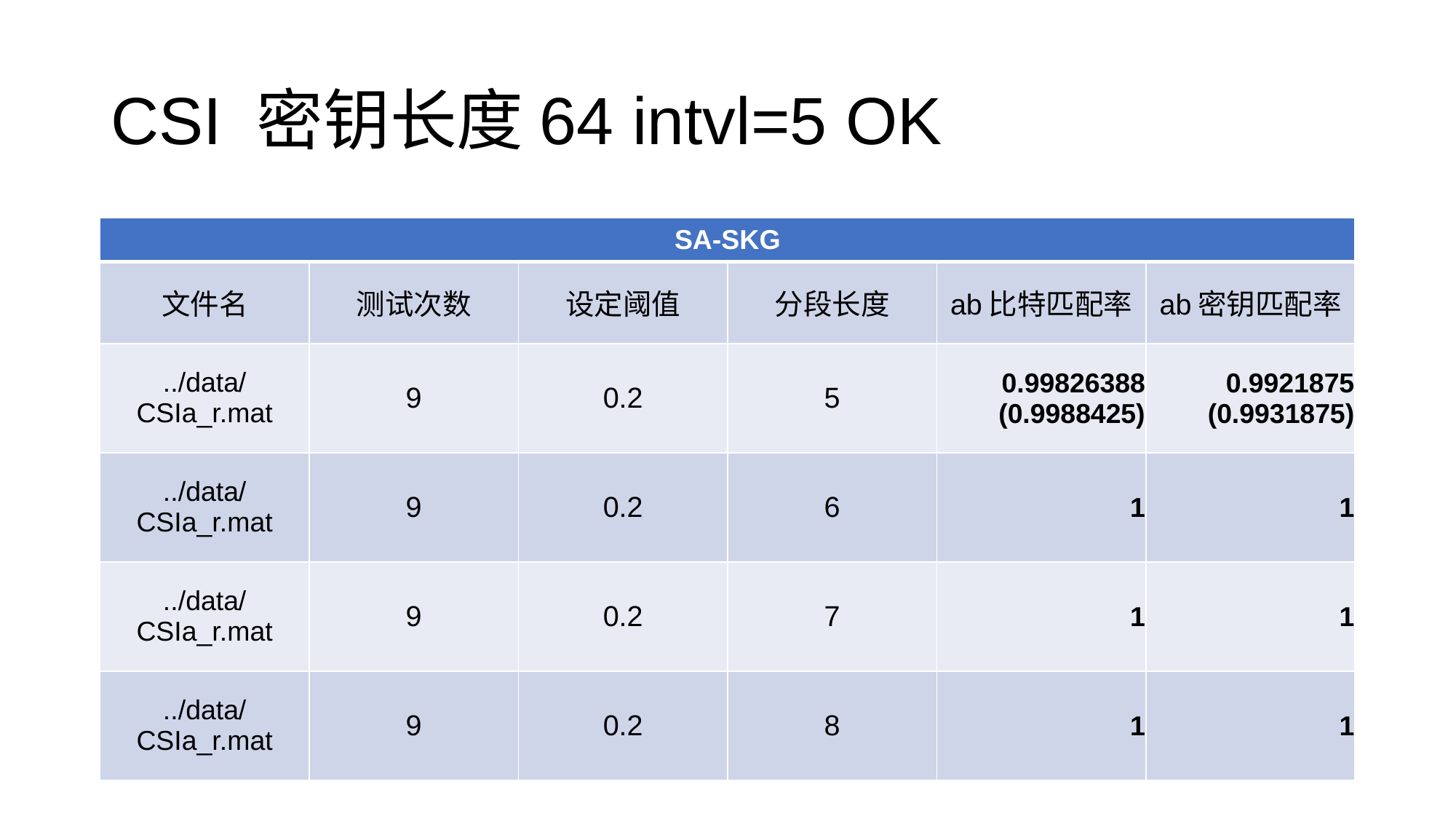

# CSI 密钥长度64 intvl=5 OK
| SA-SKG |  |  |  |  |  |
| --- | --- | --- | --- | --- | --- |
| 文件名 | 测试次数 | 设定阈值 | 分段长度 | ab比特匹配率 | ab密钥匹配率 |
| ../data/CSIa\_r.mat | 9 | 0.2 | 5 | 0.99826388 (0.9988425) | 0.9921875 (0.9931875) |
| ../data/CSIa\_r.mat | 9 | 0.2 | 6 | 1 | 1 |
| ../data/CSIa\_r.mat | 9 | 0.2 | 7 | 1 | 1 |
| ../data/CSIa\_r.mat | 9 | 0.2 | 8 | 1 | 1 |